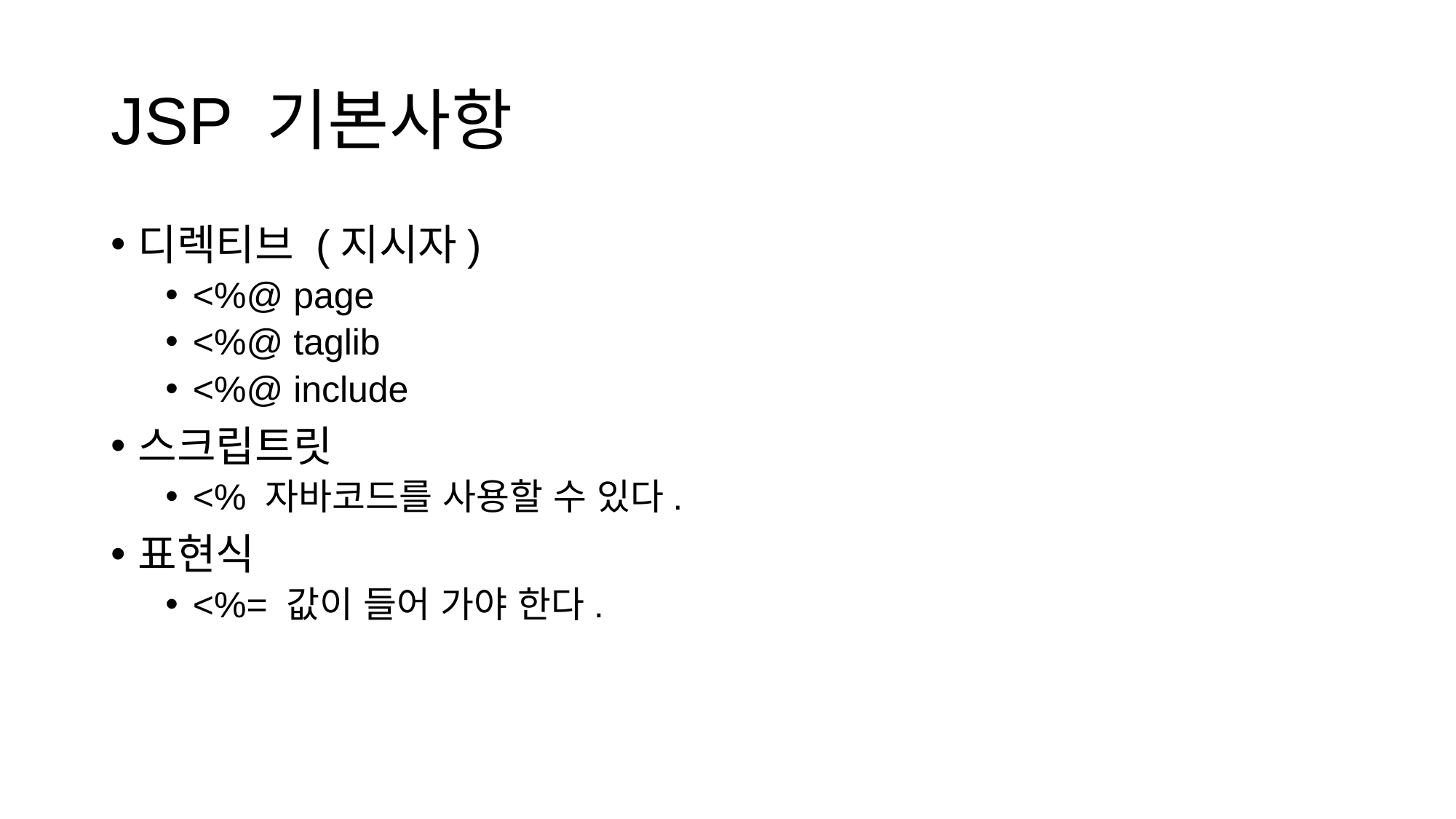

# JSP 기본사항
디렉티브 (지시자)
<%@ page
<%@ taglib
<%@ include
스크립트릿
<% 자바코드를 사용할 수 있다.
표현식
<%= 값이 들어 가야 한다.